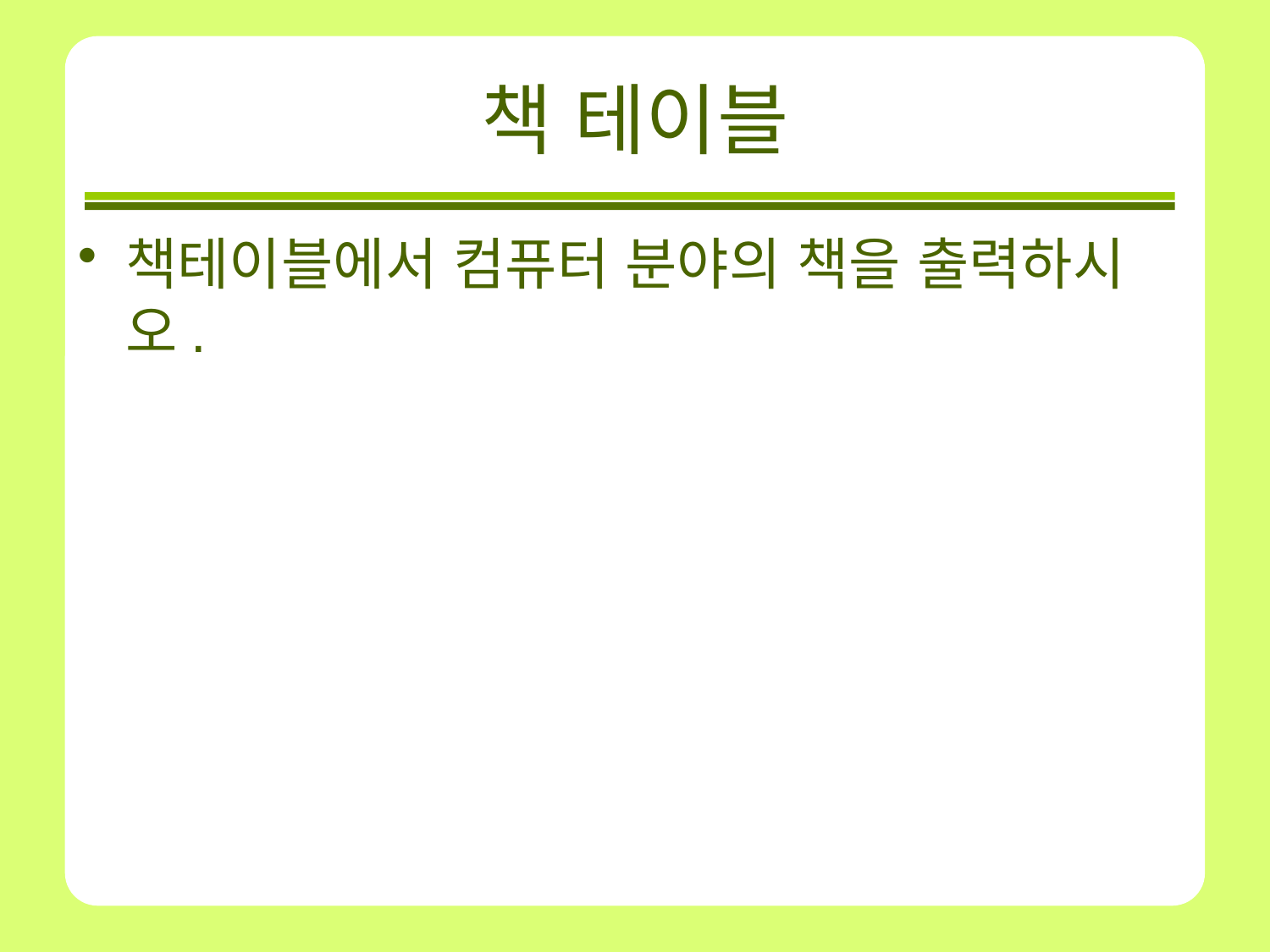

# 책 테이블
책테이블에서 컴퓨터 분야의 책을 출력하시오.